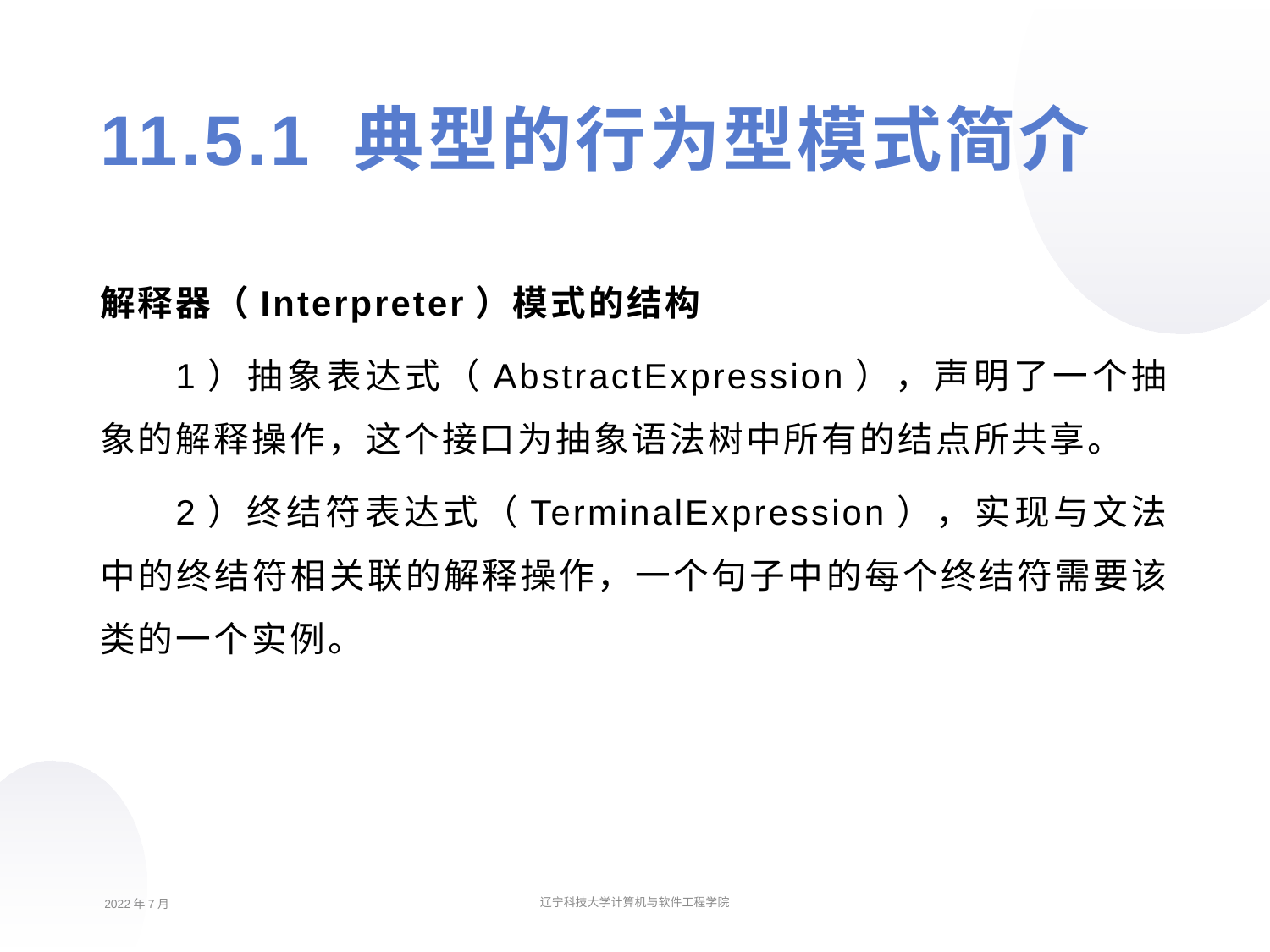

11.5.1 典型的行为型模式简介
解释器（Interpreter）模式的结构
1）抽象表达式（AbstractExpression），声明了一个抽象的解释操作，这个接口为抽象语法树中所有的结点所共享。
2）终结符表达式（TerminalExpression），实现与文法中的终结符相关联的解释操作，一个句子中的每个终结符需要该类的一个实例。

2022年7月
辽宁科技大学计算机与软件工程学院
131